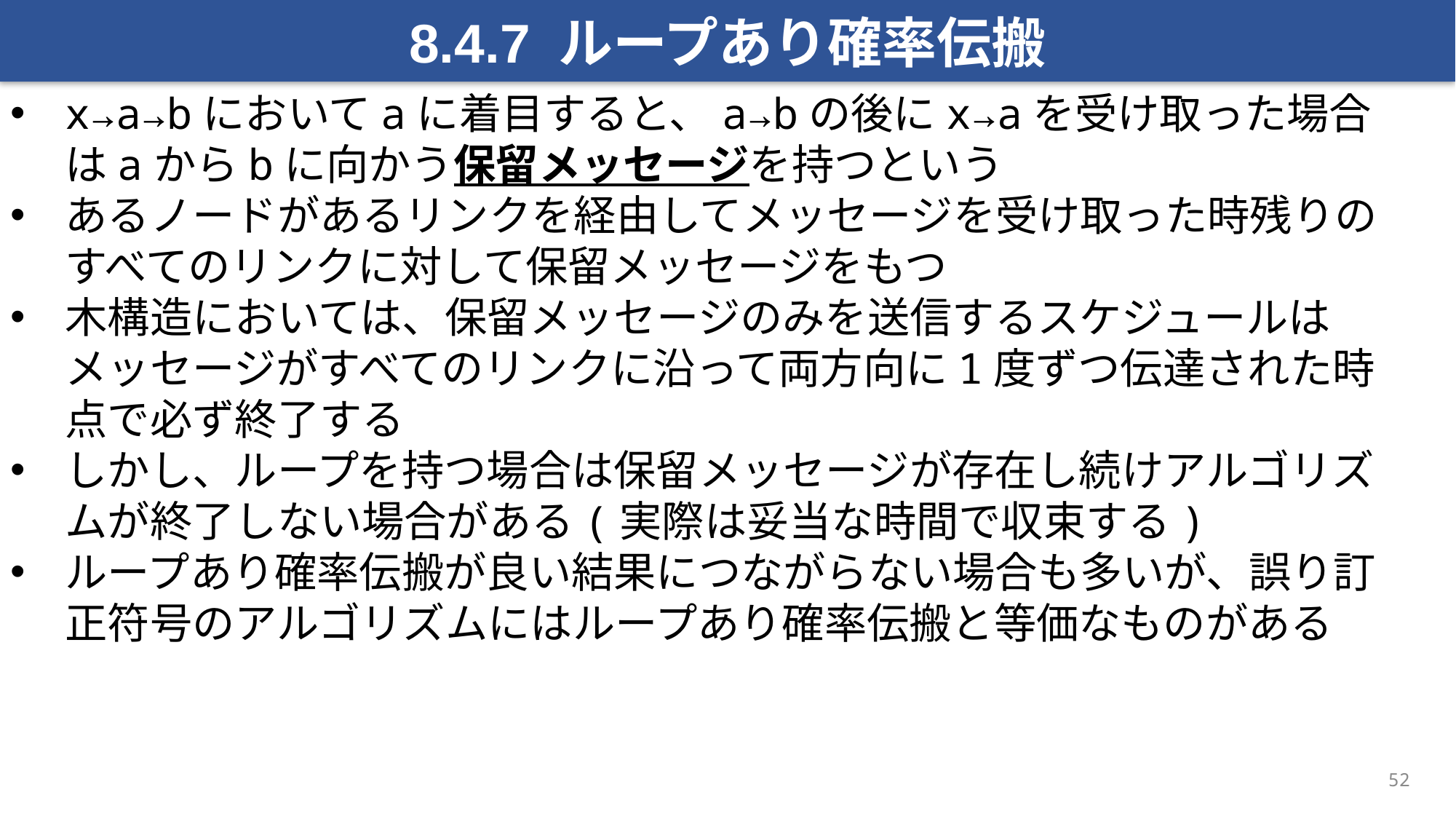

8.4.7 ループあり確率伝搬
x→a→bにおいてaに着目すると、a→bの後にx→aを受け取った場合はaからbに向かう保留メッセージを持つという
あるノードがあるリンクを経由してメッセージを受け取った時残りのすべてのリンクに対して保留メッセージをもつ
木構造においては、保留メッセージのみを送信するスケジュールはメッセージがすべてのリンクに沿って両方向に1度ずつ伝達された時点で必ず終了する
しかし、ループを持つ場合は保留メッセージが存在し続けアルゴリズムが終了しない場合がある(実際は妥当な時間で収束する)
ループあり確率伝搬が良い結果につながらない場合も多いが、誤り訂正符号のアルゴリズムにはループあり確率伝搬と等価なものがある

52